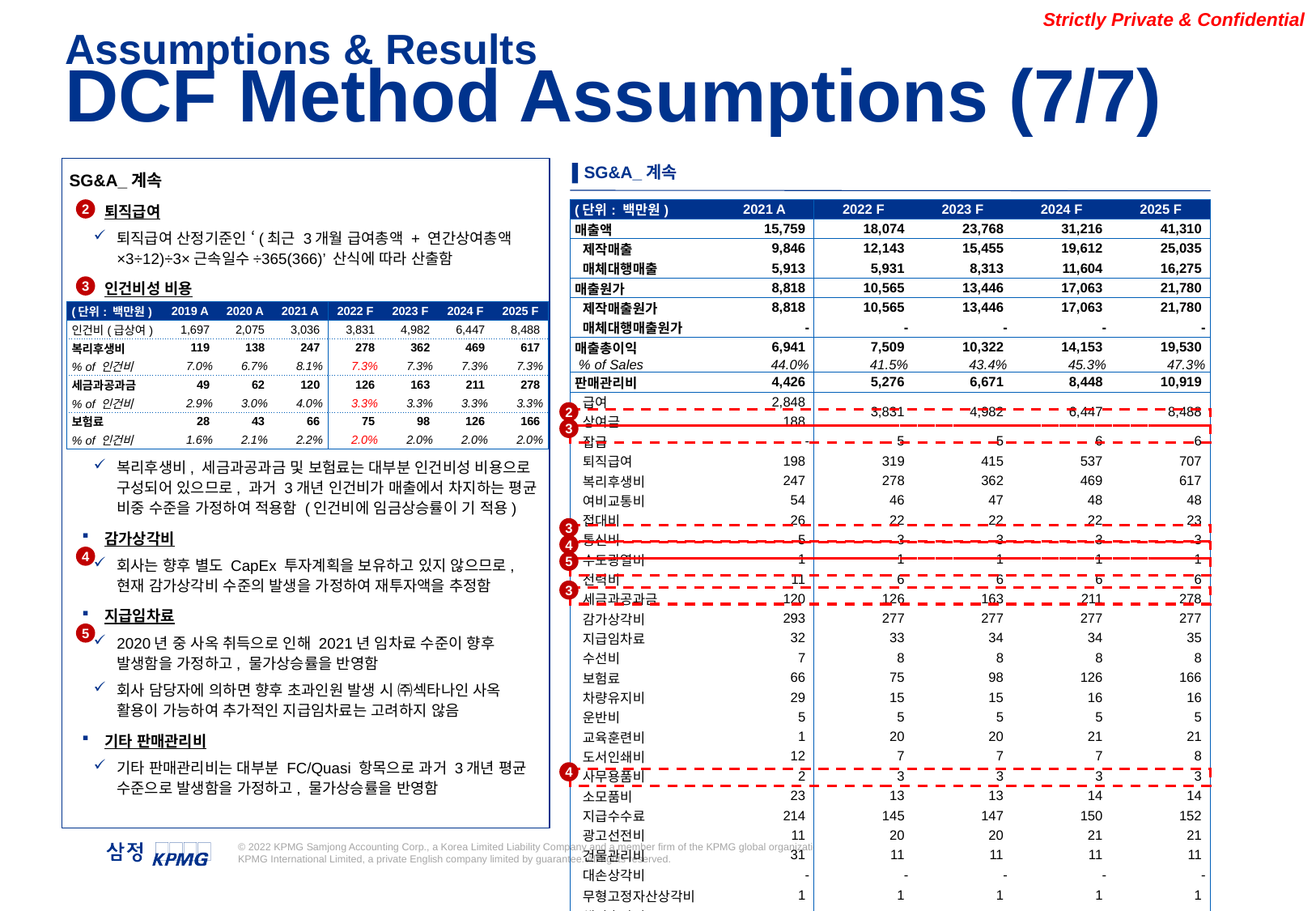

Assumptions & Results
DCF Method Assumptions (7/7)
▌SG&A_계속

SG&A_계속
퇴직급여
퇴직급여 산정기준인 ‘(최근 3개월 급여총액 + 연간상여총액×3÷12)÷3×근속일수÷365(366)’ 산식에 따라 산출함
인건비성 비용

복리후생비, 세금과공과금 및 보험료는 대부분 인건비성 비용으로 구성되어 있으므로, 과거 3개년 인건비가 매출에서 차지하는 평균 비중 수준을 가정하여 적용함 (인건비에 임금상승률이 기 적용)
감가상각비
회사는 향후 별도 CapEx 투자계획을 보유하고 있지 않으므로, 현재 감가상각비 수준의 발생을 가정하여 재투자액을 추정함
지급임차료
2020년 중 사옥 취득으로 인해 2021년 임차료 수준이 향후 발생함을 가정하고, 물가상승률을 반영함
회사 담당자에 의하면 향후 초과인원 발생 시 ㈜섹타나인 사옥 활용이 가능하여 추가적인 지급임차료는 고려하지 않음
기타 판매관리비
기타 판매관리비는 대부분 FC/Quasi 항목으로 과거 3개년 평균 수준으로 발생함을 가정하고, 물가상승률을 반영함
2
| (단위: 백만원) | 2021 A | 2022 F | 2023 F | 2024 F | 2025 F |
| --- | --- | --- | --- | --- | --- |
| 매출액 | 15,759 | 18,074 | 23,768 | 31,216 | 41,310 |
| 제작매출 | 9,846 | 12,143 | 15,455 | 19,612 | 25,035 |
| 매체대행매출 | 5,913 | 5,931 | 8,313 | 11,604 | 16,275 |
| 매출원가 | 8,818 | 10,565 | 13,446 | 17,063 | 21,780 |
| 제작매출원가 | 8,818 | 10,565 | 13,446 | 17,063 | 21,780 |
| 매체대행매출원가 | - | - | - | - | - |
| 매출총이익 | 6,941 | 7,509 | 10,322 | 14,153 | 19,530 |
| % of Sales | 44.0% | 41.5% | 43.4% | 45.3% | 47.3% |
| 판매관리비 | 4,426 | 5,276 | 6,671 | 8,448 | 10,919 |
| 급여 | 2,848 | 3,831 | 4,982 | 6,447 | 8,488 |
| 상여금 | 188 |  |  |  |  |
| 잡급 | - | 5 | 5 | 6 | 6 |
| 퇴직급여 | 198 | 319 | 415 | 537 | 707 |
| 복리후생비 | 247 | 278 | 362 | 469 | 617 |
| 여비교통비 | 54 | 46 | 47 | 48 | 48 |
| 접대비 | 26 | 22 | 22 | 22 | 23 |
| 통신비 | 5 | 3 | 3 | 3 | 3 |
| 수도광열비 | 1 | 1 | 1 | 1 | 1 |
| 전력비 | 11 | 6 | 6 | 6 | 6 |
| 세금과공과금 | 120 | 126 | 163 | 211 | 278 |
| 감가상각비 | 293 | 277 | 277 | 277 | 277 |
| 지급임차료 | 32 | 33 | 34 | 34 | 35 |
| 수선비 | 7 | 8 | 8 | 8 | 8 |
| 보험료 | 66 | 75 | 98 | 126 | 166 |
| 차량유지비 | 29 | 15 | 15 | 16 | 16 |
| 운반비 | 5 | 5 | 5 | 5 | 5 |
| 교육훈련비 | 1 | 20 | 20 | 21 | 21 |
| 도서인쇄비 | 12 | 7 | 7 | 7 | 8 |
| 사무용품비 | 2 | 3 | 3 | 3 | 3 |
| 소모품비 | 23 | 13 | 13 | 14 | 14 |
| 지급수수료 | 214 | 145 | 147 | 150 | 152 |
| 광고선전비 | 11 | 20 | 20 | 21 | 21 |
| 건물관리비 | 31 | 11 | 11 | 11 | 11 |
| 대손상각비 | - | - | - | - | - |
| 무형고정자산상각비 | 1 | 1 | 1 | 1 | 1 |
| 해외출장비 | - | 5 | 5 | 5 | 5 |
| 영업이익(EBIT) | 2,515 | 2,234 | 3,651 | 5,706 | 8,611 |
| % of Sales | 16.0% | 12.4% | 15.4% | 18.3% | 20.8% |
3
| (단위: 백만원) | 2019 A | 2020 A | 2021 A | 2022 F | 2023 F | 2024 F | 2025 F |
| --- | --- | --- | --- | --- | --- | --- | --- |
| 인건비(급상여) | 1,697 | 2,075 | 3,036 | 3,831 | 4,982 | 6,447 | 8,488 |
| 복리후생비 | 119 | 138 | 247 | 278 | 362 | 469 | 617 |
| % of 인건비 | 7.0% | 6.7% | 8.1% | 7.3% | 7.3% | 7.3% | 7.3% |
| 세금과공과금 | 49 | 62 | 120 | 126 | 163 | 211 | 278 |
| % of 인건비 | 2.9% | 3.0% | 4.0% | 3.3% | 3.3% | 3.3% | 3.3% |
| 보험료 | 28 | 43 | 66 | 75 | 98 | 126 | 166 |
| % of 인건비 | 1.6% | 2.1% | 2.2% | 2.0% | 2.0% | 2.0% | 2.0% |
2

3

3

4

4
5

3

5
4